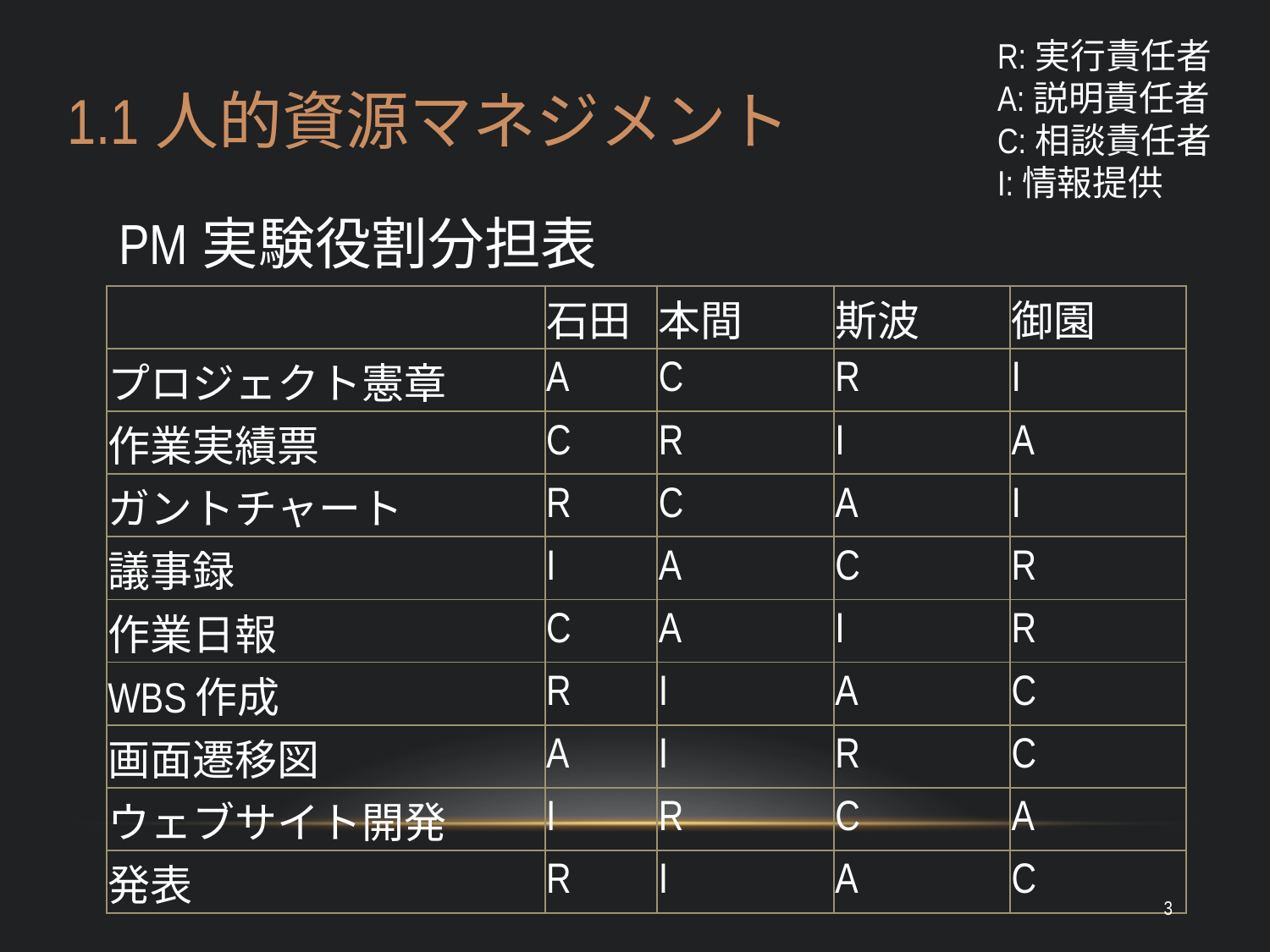

R:実行責任者
A:説明責任者
C:相談責任者
I:情報提供
1.1人的資源マネジメント
PM実験役割分担表
|  |  |  |  |  |
| --- | --- | --- | --- | --- |
|  | 石田 | 本間 | 斯波 | 御園 |
| プロジェクト憲章 | A | C | R | I |
| 作業実績票 | C | R | I | A |
| ガントチャート | R | C | A | I |
| 議事録 | I | A | C | R |
| 作業日報 | C | A | I | R |
| WBS作成 | R | I | A | C |
| 画面遷移図 | A | I | R | C |
| ウェブサイト開発 | I | R | C | A |
| 発表 | R | I | A | C |
3